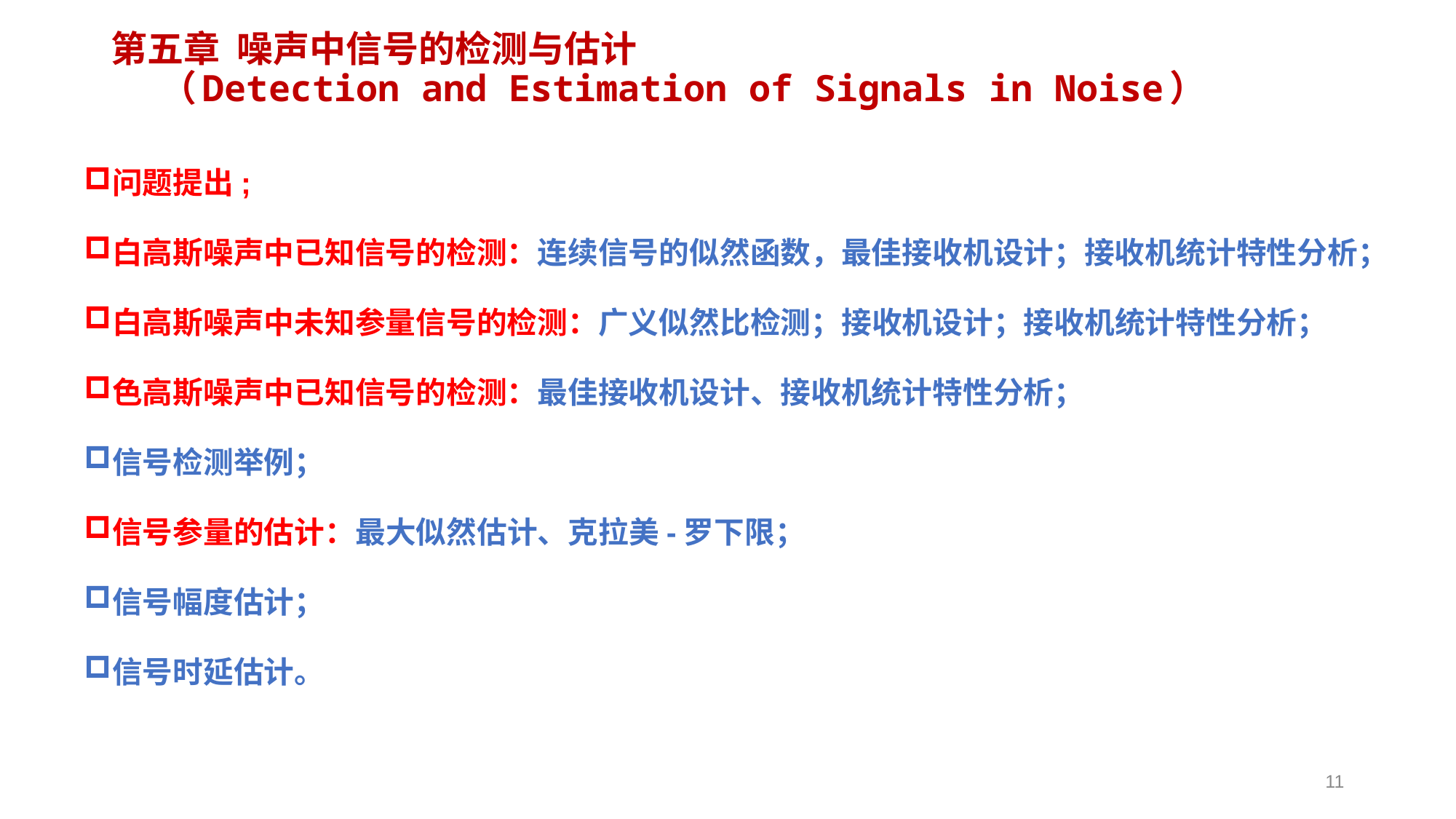

# 第五章  噪声中信号的检测与估计 （Detection and Estimation of Signals in Noise）
问题提出;
白高斯噪声中已知信号的检测：连续信号的似然函数，最佳接收机设计；接收机统计特性分析；
白高斯噪声中未知参量信号的检测：广义似然比检测；接收机设计；接收机统计特性分析；
色高斯噪声中已知信号的检测：最佳接收机设计、接收机统计特性分析；
信号检测举例；
信号参量的估计：最大似然估计、克拉美-罗下限；
信号幅度估计；
信号时延估计。
11